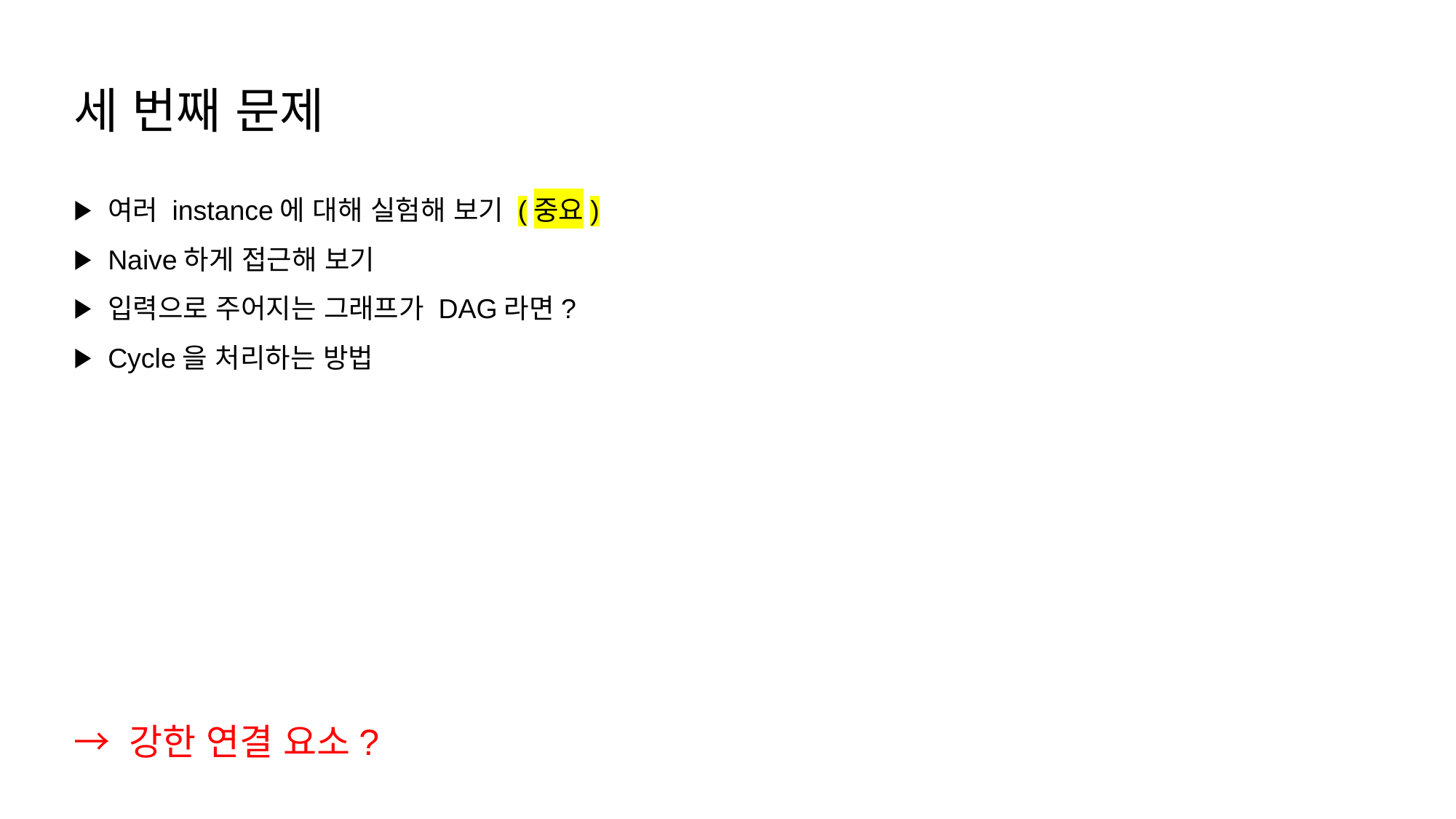

세 번째 문제
여러 instance에 대해 실험해 보기 (중요)
Naive하게 접근해 보기
입력으로 주어지는 그래프가 DAG라면?
Cycle을 처리하는 방법
→ 강한 연결 요소?